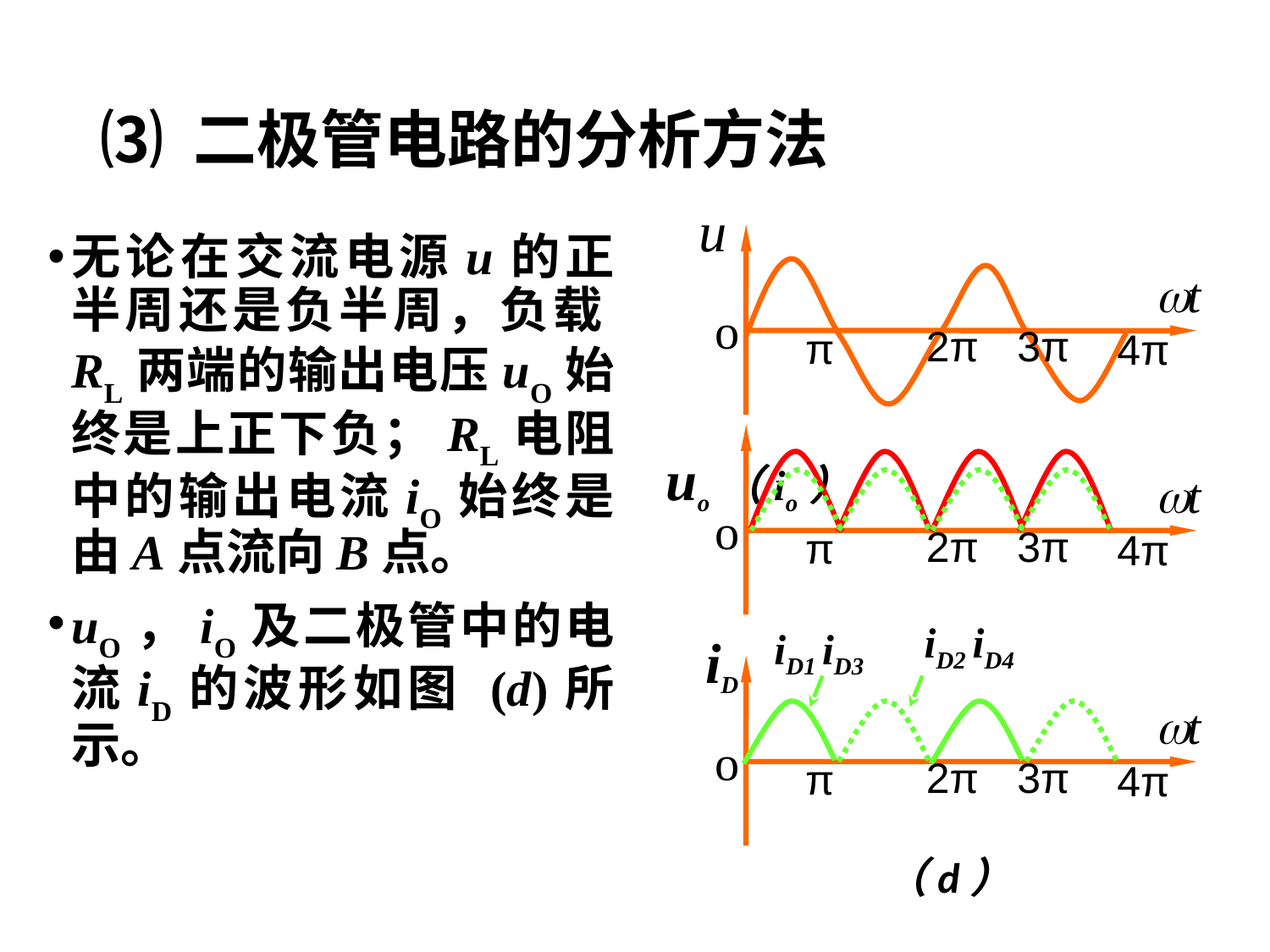

# ⑶ 二极管电路的分析方法

 u

ω
t
o
2π
3π
π
4π

 uo（io）

ω
t
o
2π
3π
π
4π

 iD2 iD4
 iD1 iD3
 iD

ω
t
o
2π
3π
π
4π

（d）
无论在交流电源u的正半周还是负半周，负载RL两端的输出电压uO始终是上正下负；RL电阻中的输出电流iO始终是由A点流向B点。
uO，iO及二极管中的电流iD的波形如图 (d)所示。